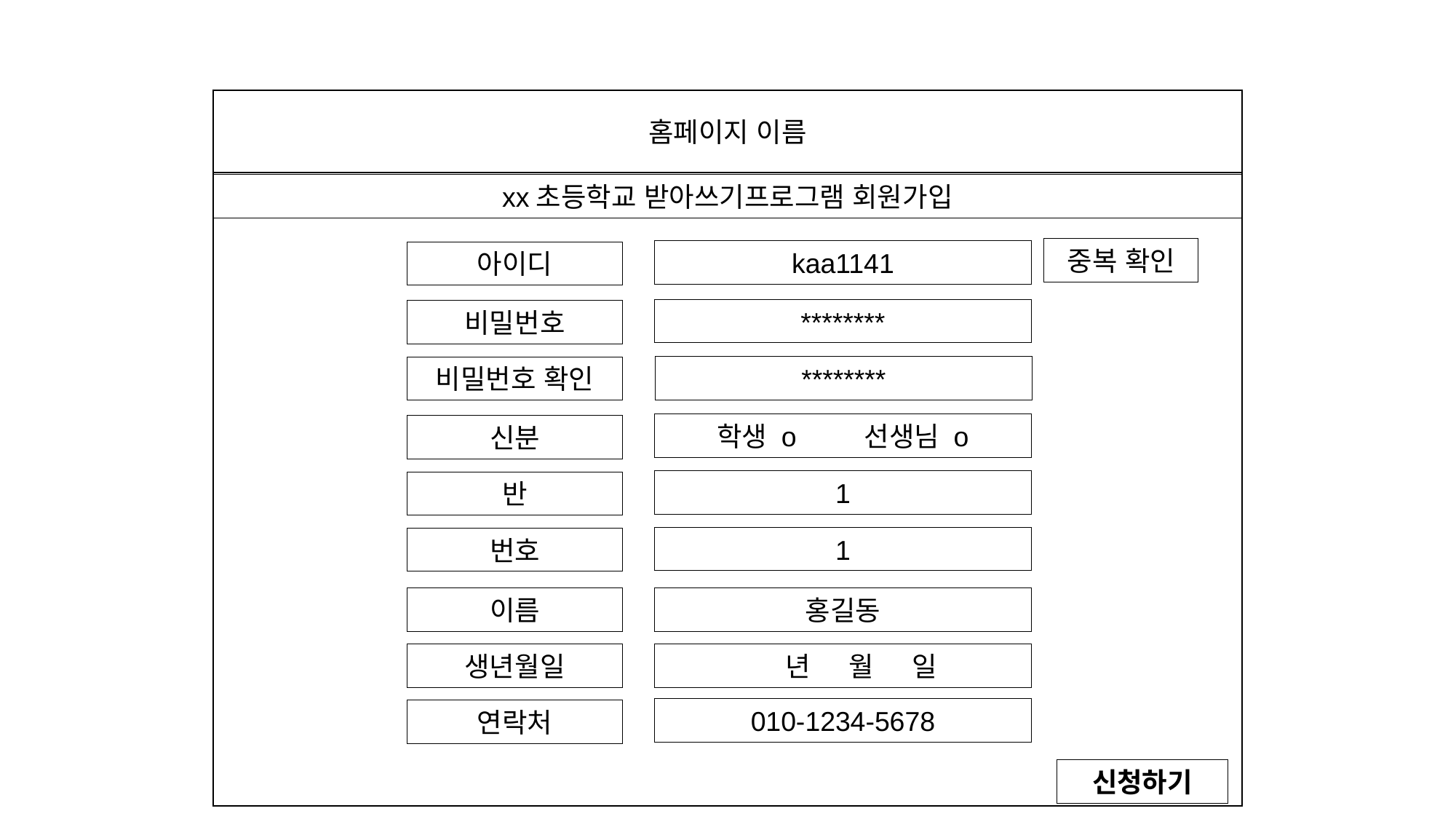

홈페이지 이름
xx초등학교 받아쓰기프로그램 회원가입
중복 확인
kaa1141
아이디
********
비밀번호
********
비밀번호 확인
학생 o        선생님 o
신분
1
반
1
번호
홍길동
이름
생년월일
     년     월     일
010-1234-5678
연락처
신청하기